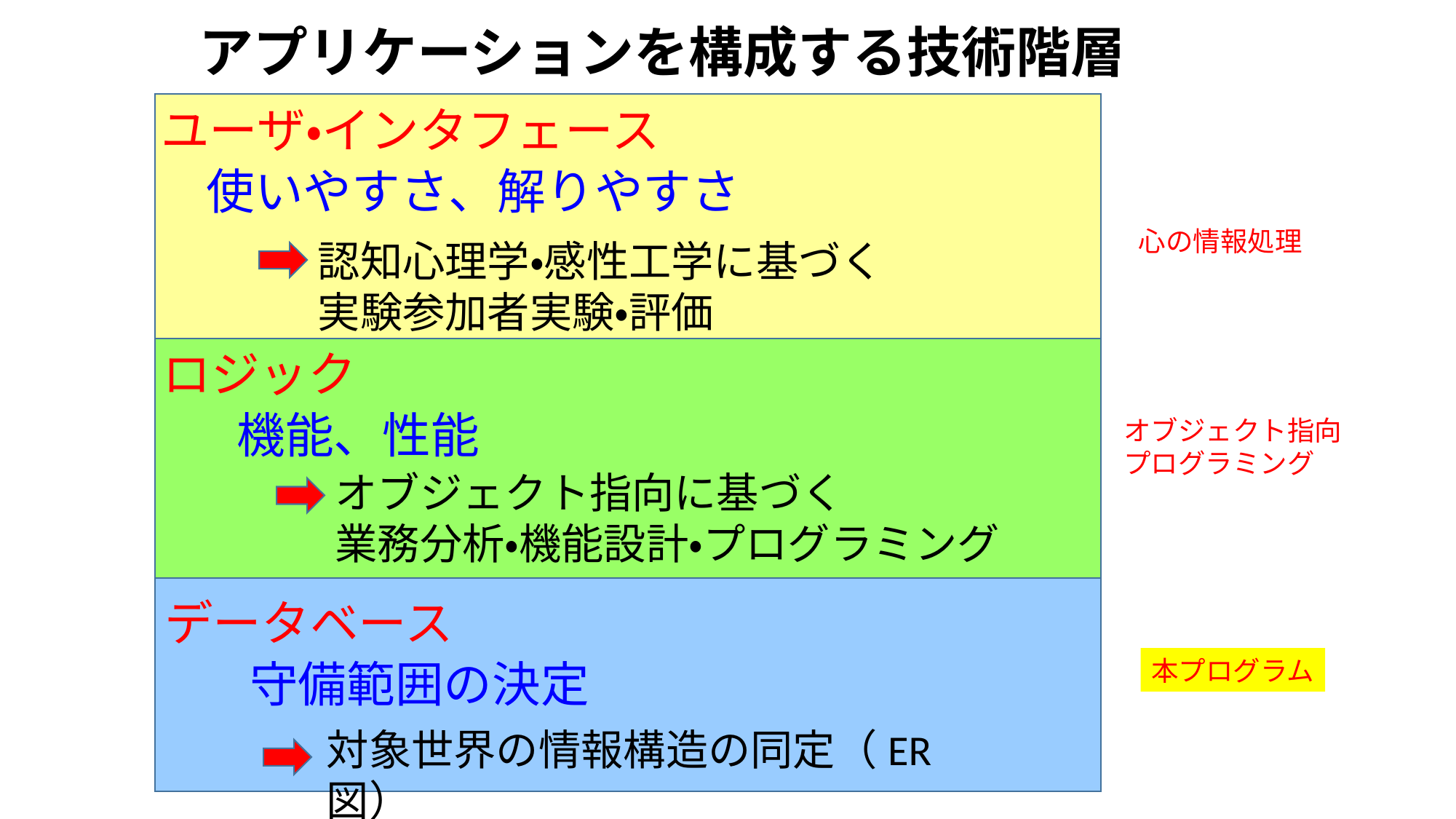

アプリケーションを構成する技術階層

ユーザ・インタフェース
使いやすさ、解りやすさ
心の情報処理
認知心理学・感性工学に基づく
実験参加者実験・評価

ロジック
機能、性能
オブジェクト指向
プログラミング
オブジェクト指向に基づく
業務分析・機能設計・プログラミング

データベース
守備範囲の決定
本プログラム
対象世界の情報構造の同定（ER図）